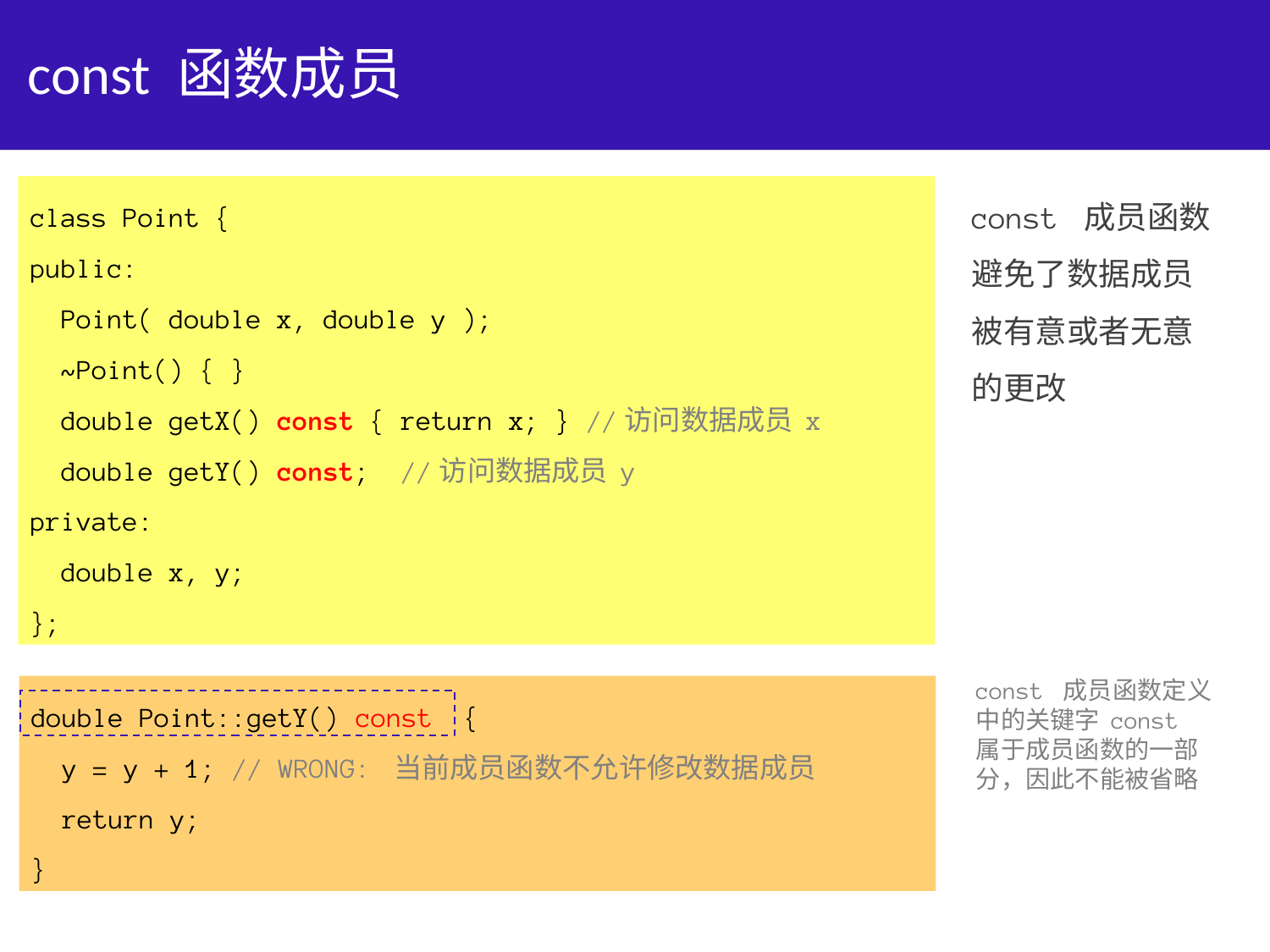

# const 函数成员
const 成员函数
避免了数据成员
被有意或者无意
的更改
class Point {
public:
  Point( double x, double y );
  ~Point() { }
  double getX() const { return x; } //访问数据成员 x
  double getY() const;  //访问数据成员 y
private:
  double x, y;
};
const 成员函数定义
中的关键字 const
属于成员函数的一部
分，因此不能被省略
double Point::getY() const  {
  y = y + 1; // WRONG: 当前成员函数不允许修改数据成员
  return y;
}

32